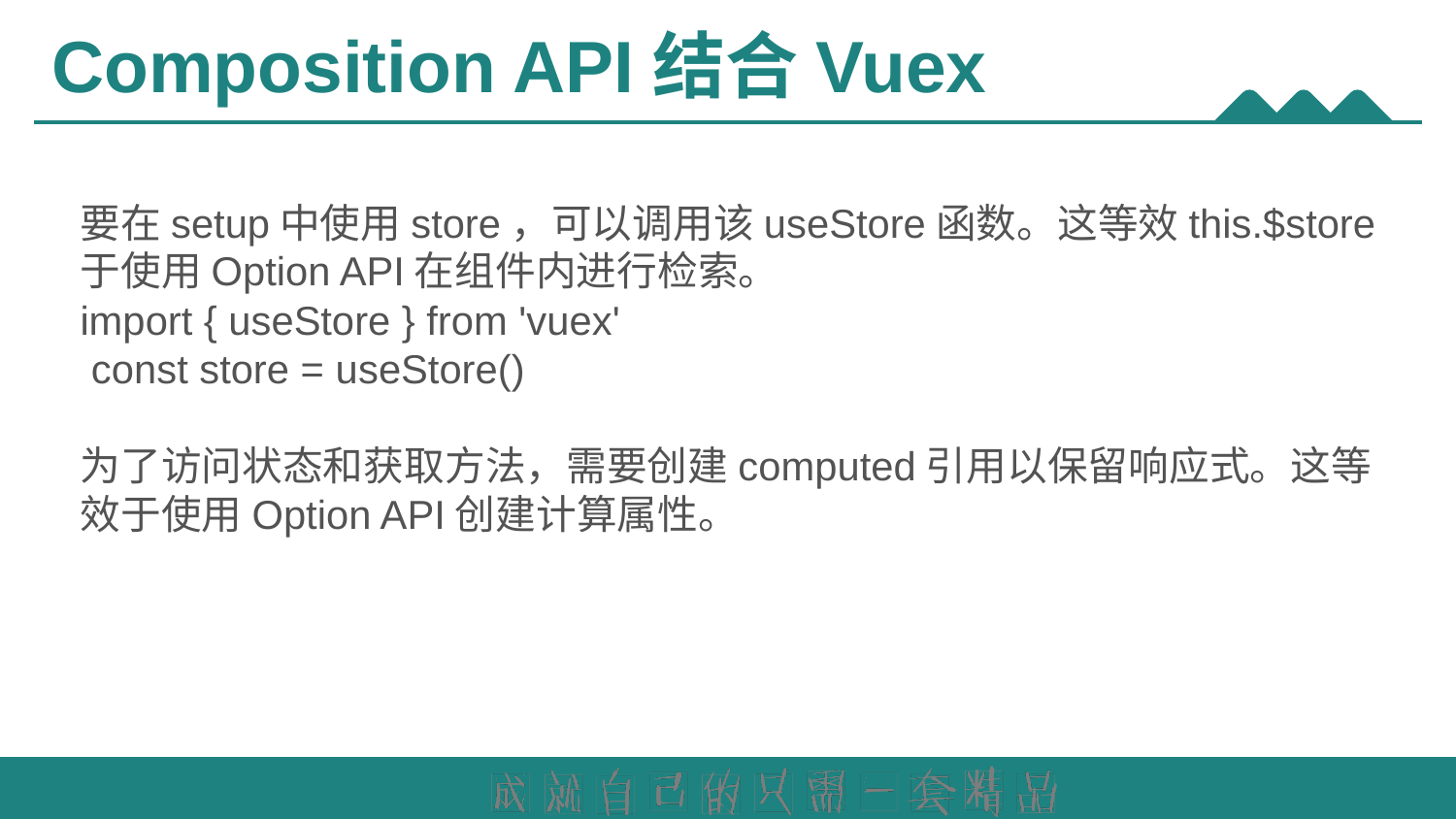

# Composition API结合Vuex
要在setup中使用store，可以调用该useStore函数。这等效this.$store于使用Option API在组件内进行检索。
import { useStore } from 'vuex'
 const store = useStore()

为了访问状态和获取方法，需要创建computed引用以保留响应式。这等效于使用Option API创建计算属性。